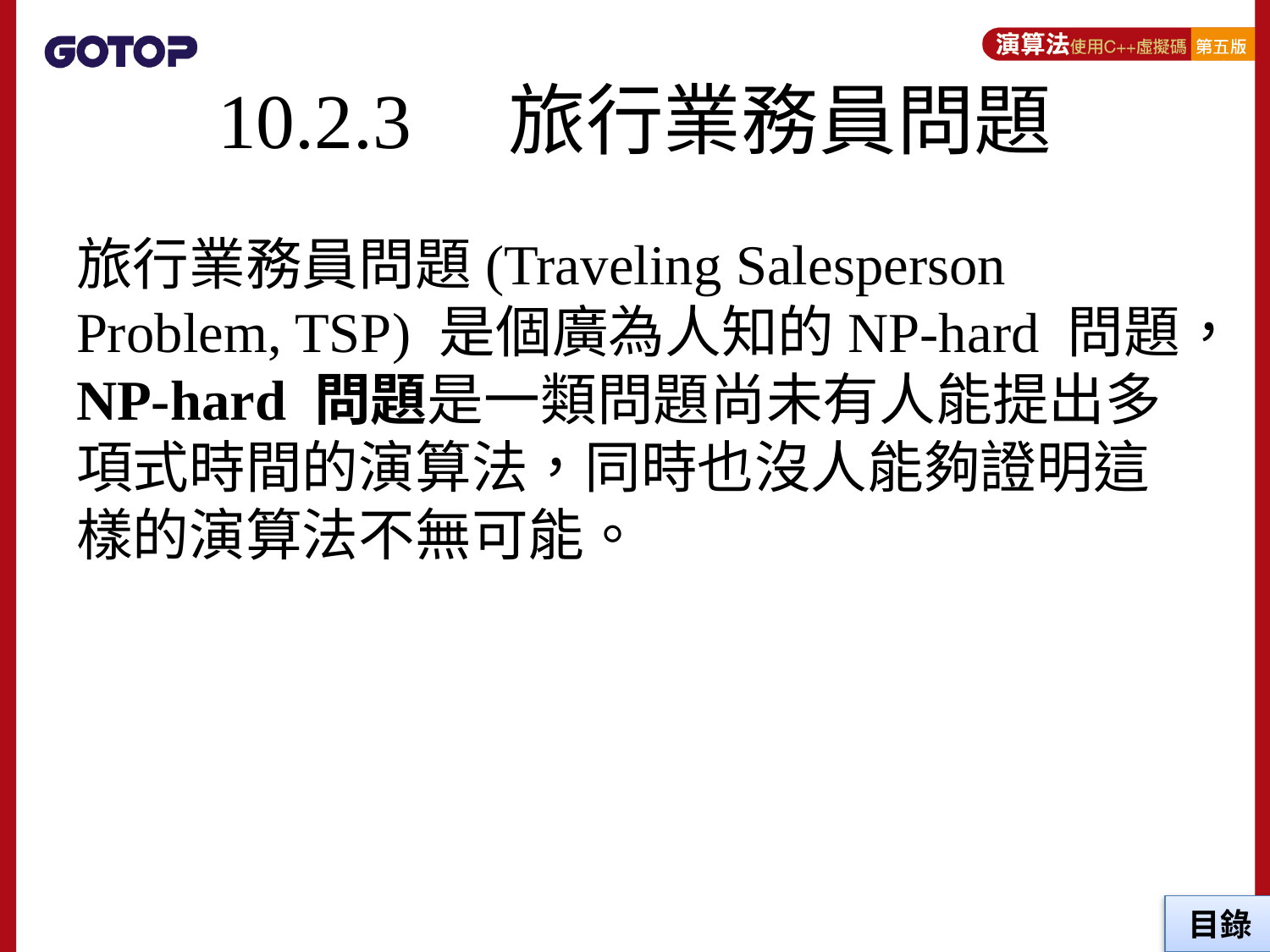

# 10.2.3　旅行業務員問題
旅行業務員問題(Traveling Salesperson Problem, TSP) 是個廣為人知的NP-hard 問題，NP-hard 問題是一類問題尚未有人能提出多項式時間的演算法，同時也沒人能夠證明這樣的演算法不無可能。